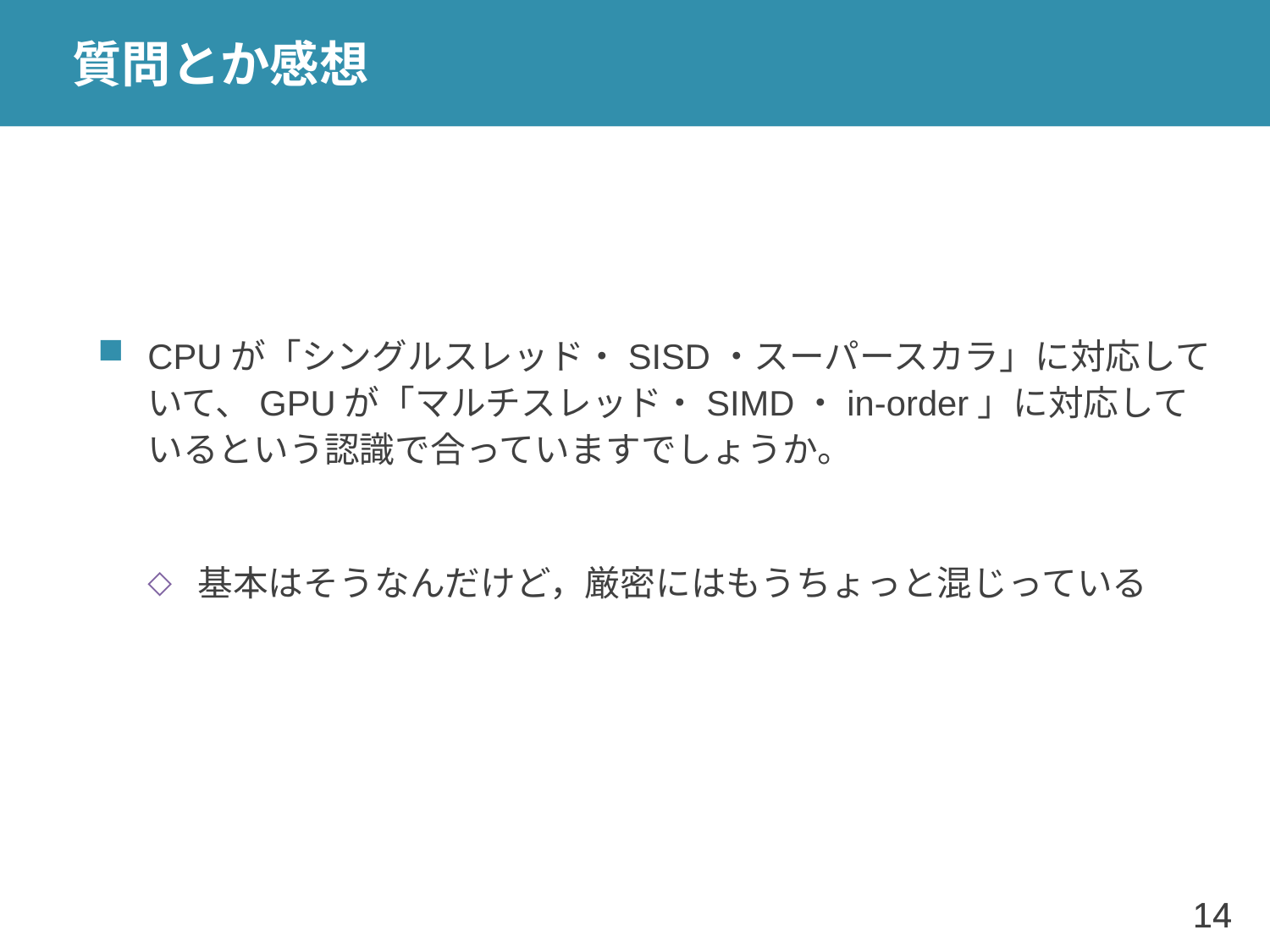

# 質問とか感想
CPUが「シングルスレッド・SISD・スーパースカラ」に対応していて、GPUが「マルチスレッド・SIMD・in-order」に対応しているという認識で合っていますでしょうか。

基本はそうなんだけど，厳密にはもうちょっと混じっている